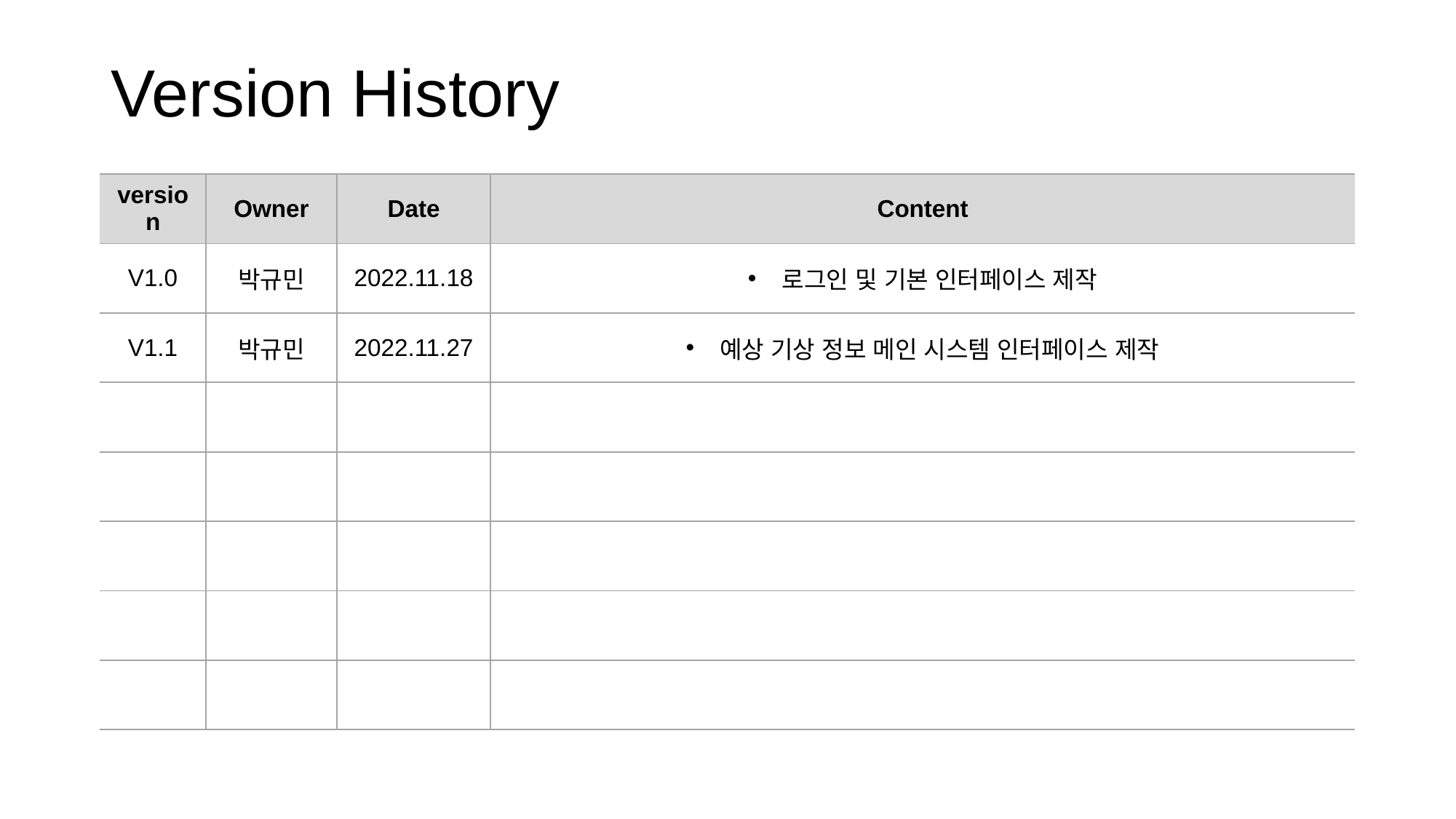

# Version History
| version | Owner | Date | Content |
| --- | --- | --- | --- |
| V1.0 | 박규민 | 2022.11.18 | 로그인 및 기본 인터페이스 제작 |
| V1.1 | 박규민 | 2022.11.27 | 예상 기상 정보 메인 시스템 인터페이스 제작 |
|  |  |  |  |
|  |  |  |  |
|  |  |  |  |
|  |  |  |  |
|  |  |  |  |